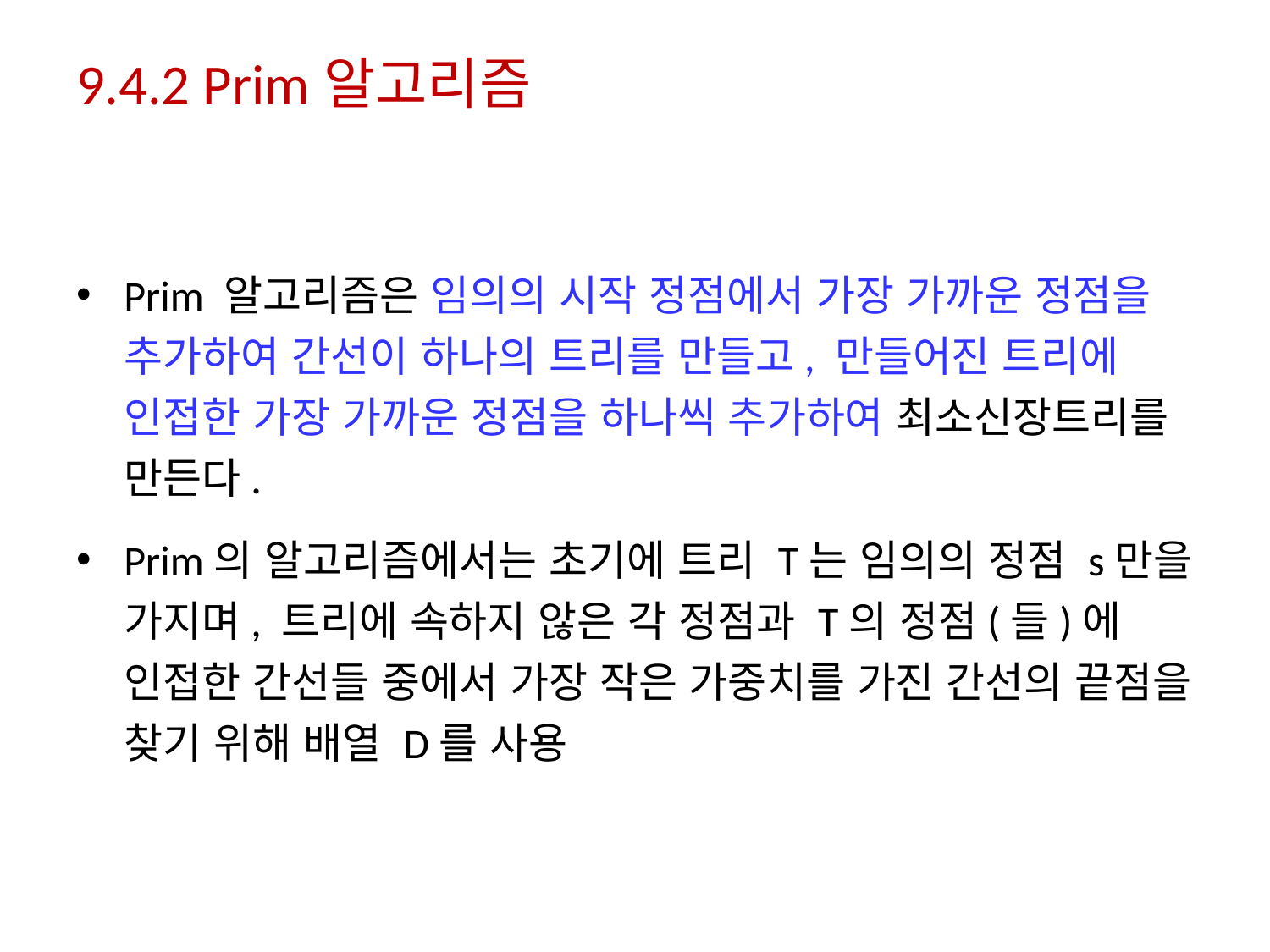

# 9.4.2 Prim알고리즘
Prim 알고리즘은 임의의 시작 정점에서 가장 가까운 정점을 추가하여 간선이 하나의 트리를 만들고, 만들어진 트리에 인접한 가장 가까운 정점을 하나씩 추가하여 최소신장트리를 만든다.
Prim의 알고리즘에서는 초기에 트리 T는 임의의 정점 s만을 가지며, 트리에 속하지 않은 각 정점과 T의 정점(들)에 인접한 간선들 중에서 가장 작은 가중치를 가진 간선의 끝점을 찾기 위해 배열 D를 사용